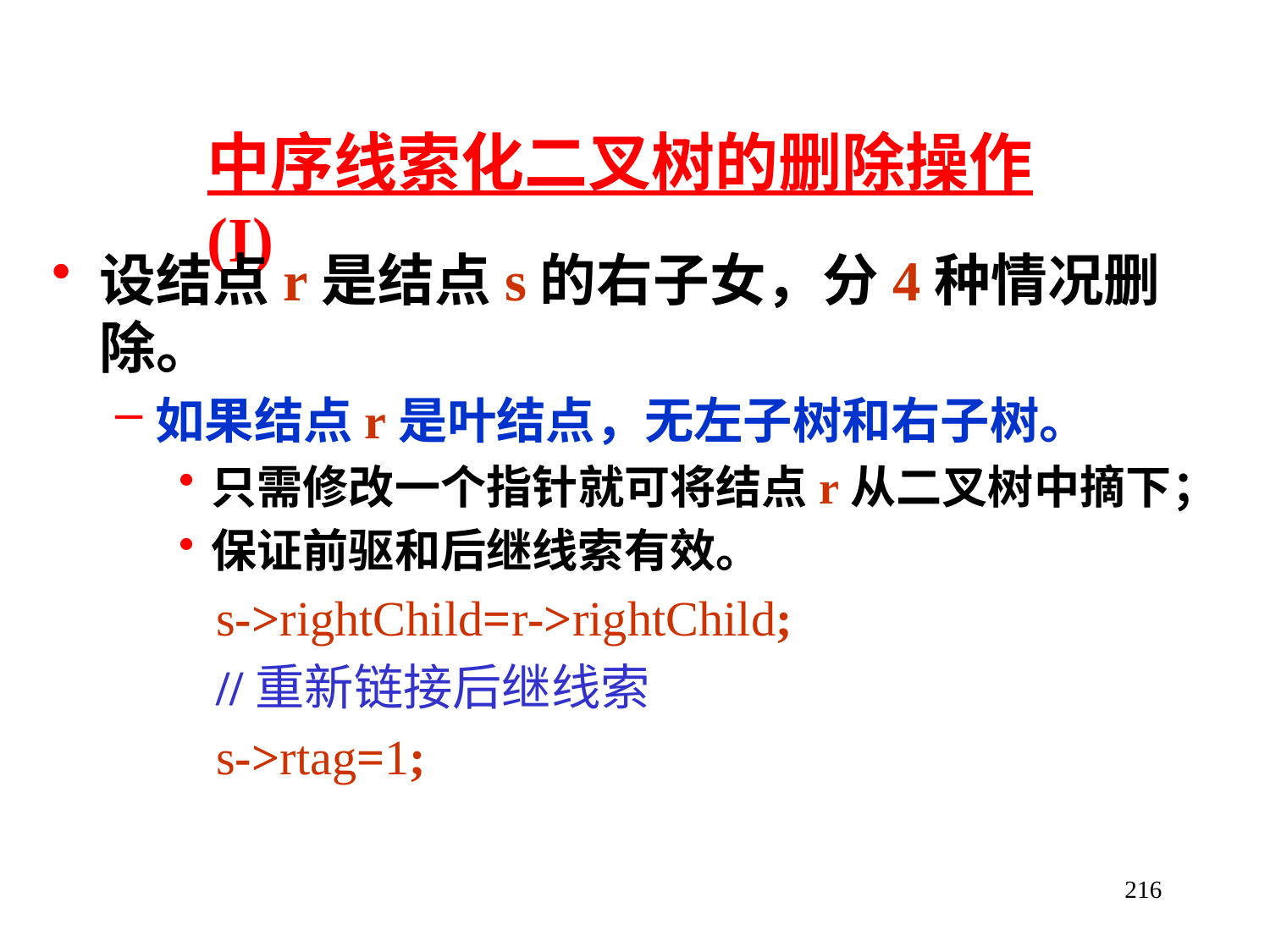

中序线索化二叉树的删除操作 (I)
设结点r是结点s的右子女，分4种情况删除。
如果结点r是叶结点，无左子树和右子树。
只需修改一个指针就可将结点r从二叉树中摘下；
保证前驱和后继线索有效。
   s->rightChild=r->rightChild;
   //重新链接后继线索
   s->rtag=1;
216